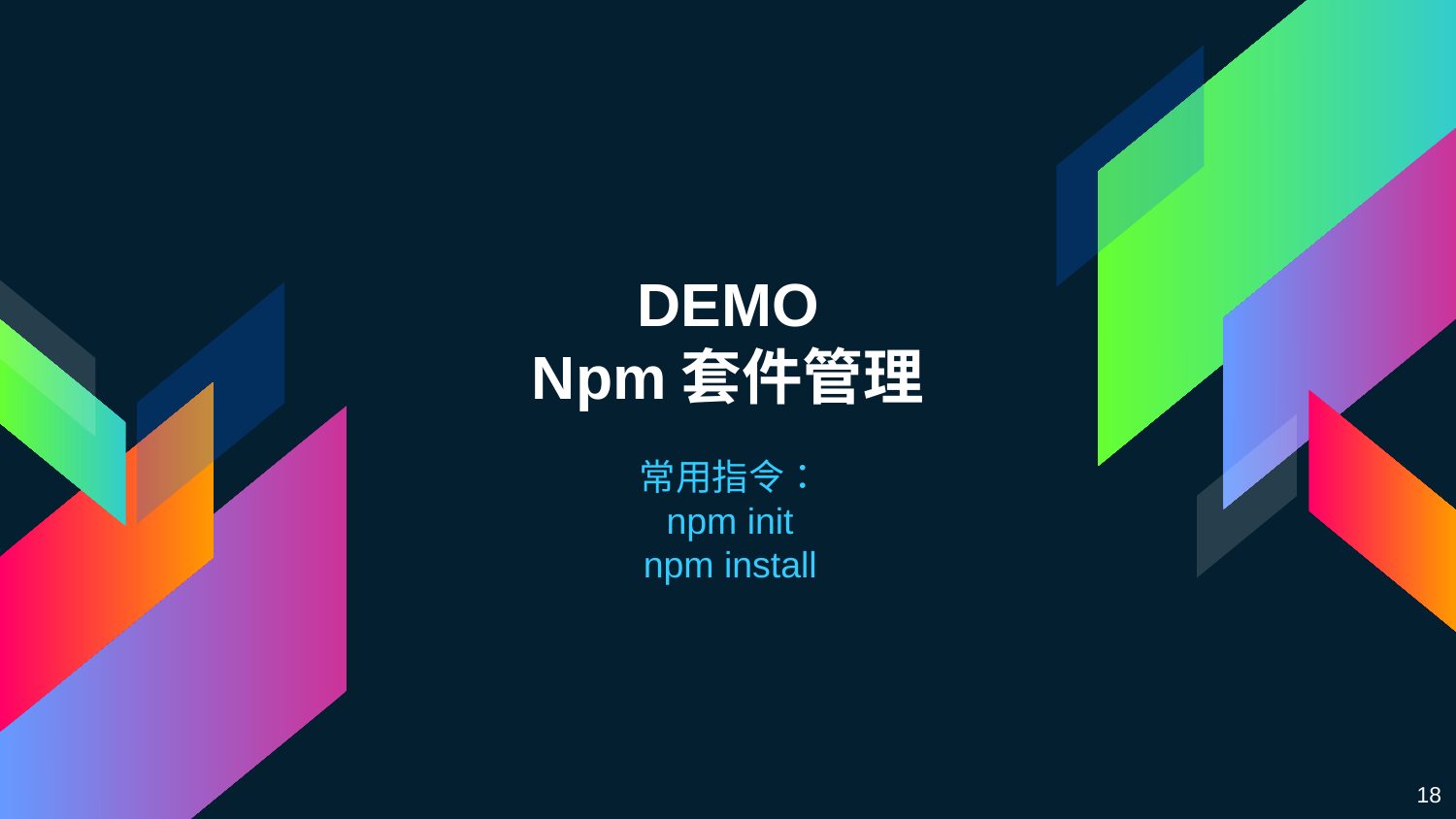

# DEMO Npm套件管理
常用指令：
npm init
npm install
18